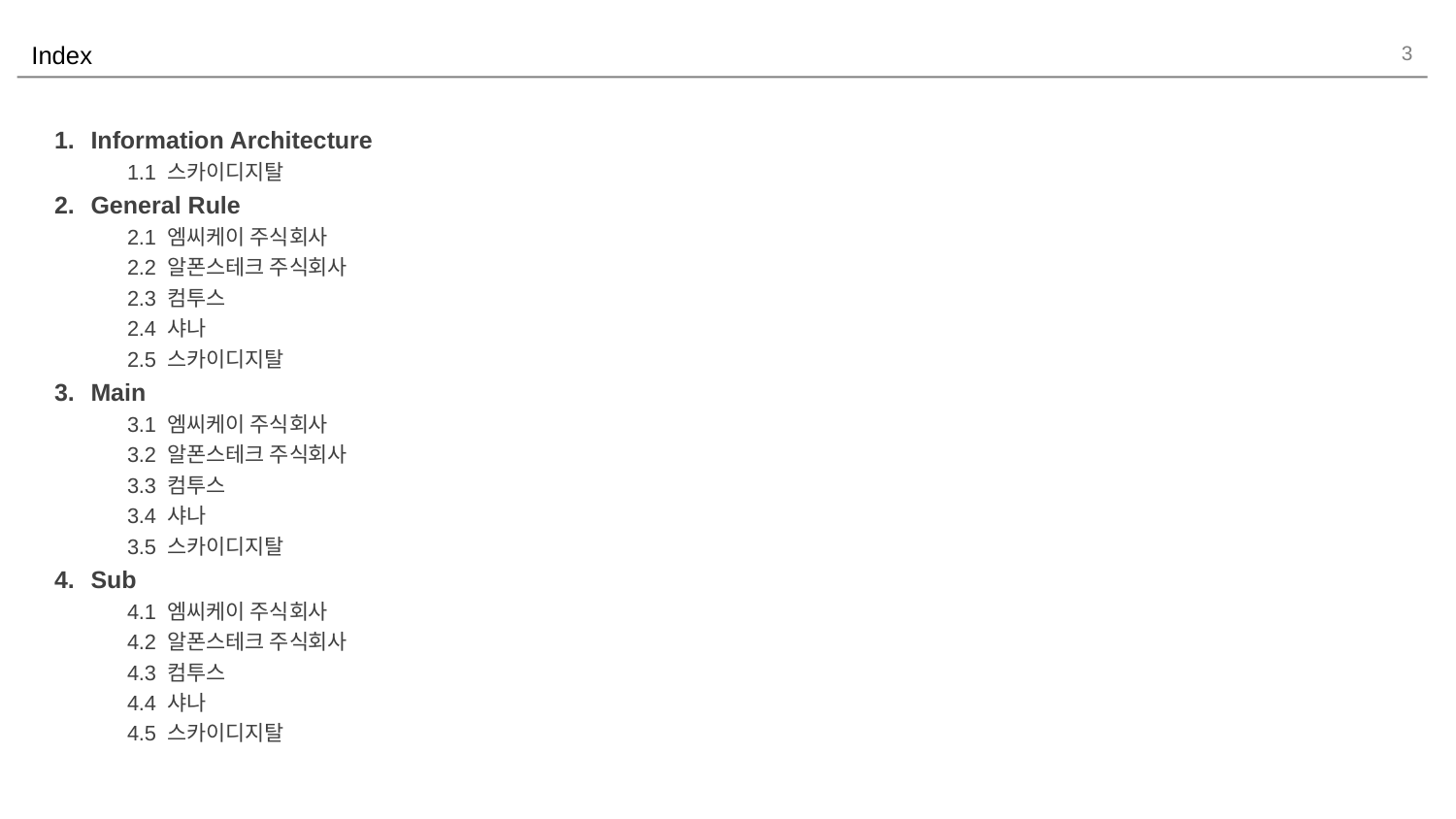

3
# Index
Information Architecture
1.1 스카이디지탈
General Rule
2.1 엠씨케이 주식회사
2.2 알폰스테크 주식회사
2.3 컴투스
2.4 샤나
2.5 스카이디지탈
Main
3.1 엠씨케이 주식회사
3.2 알폰스테크 주식회사
3.3 컴투스
3.4 샤나
3.5 스카이디지탈
Sub
4.1 엠씨케이 주식회사
4.2 알폰스테크 주식회사
4.3 컴투스
4.4 샤나
4.5 스카이디지탈